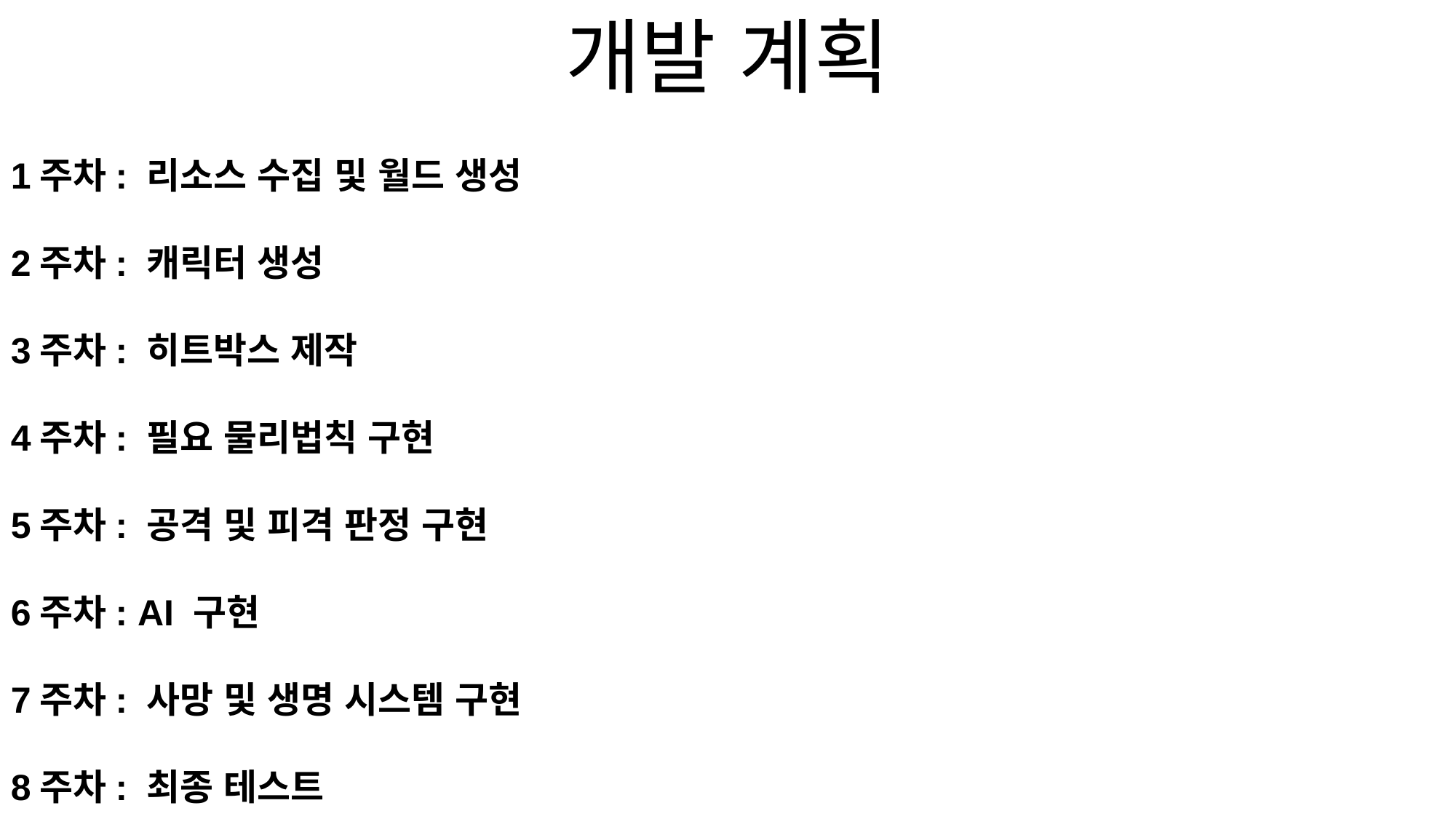

개발 계획
1주차: 리소스 수집 및 월드 생성

2주차: 캐릭터 생성

3주차: 히트박스 제작

4주차: 필요 물리법칙 구현

5주차: 공격 및 피격 판정 구현

6주차: AI 구현

7주차: 사망 및 생명 시스템 구현

8주차: 최종 테스트